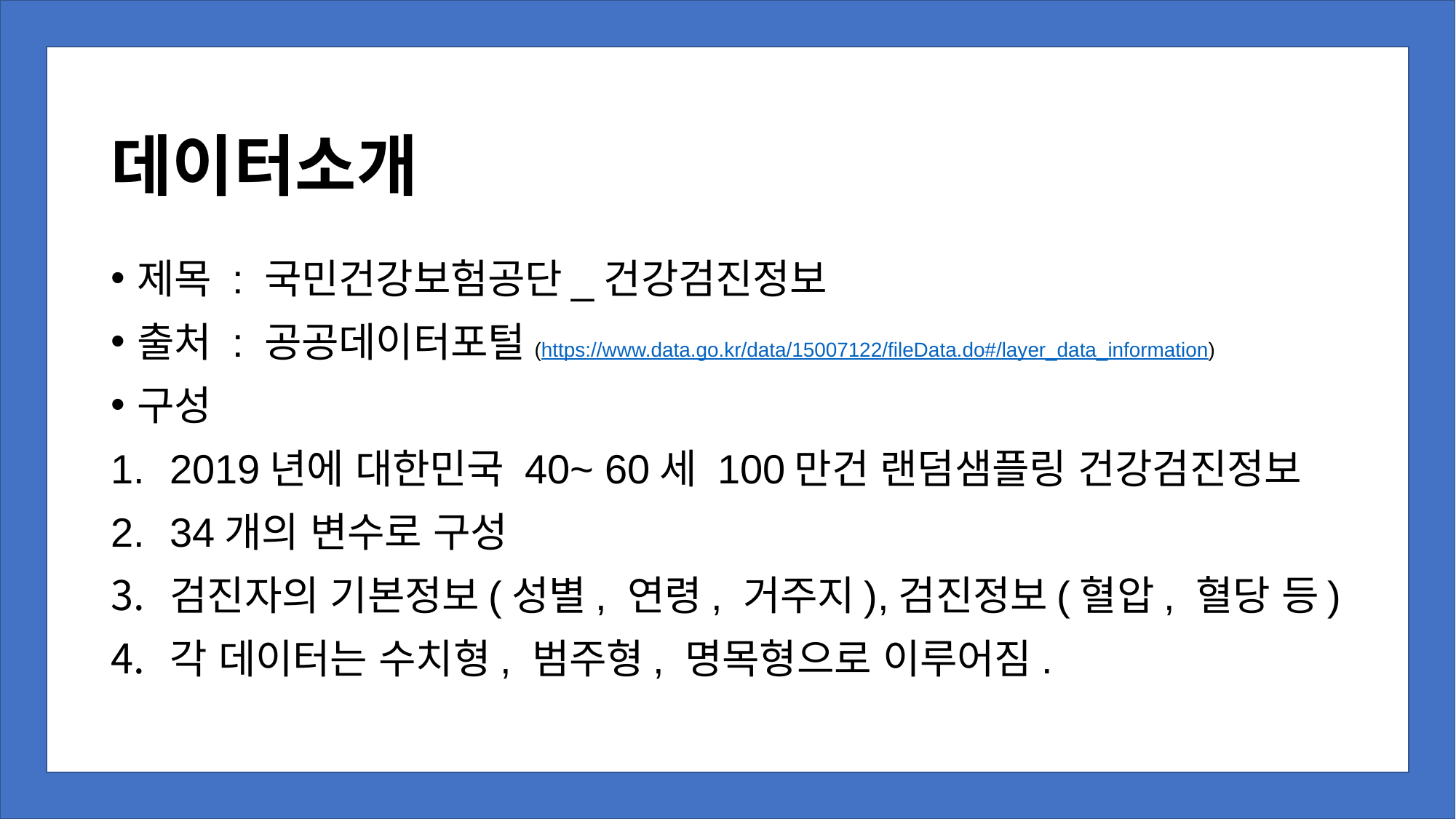

# 데이터소개
제목 : 국민건강보험공단_건강검진정보
출처 : 공공데이터포털(https://www.data.go.kr/data/15007122/fileData.do#/layer_data_information)
구성
2019년에 대한민국 40~ 60세 100만건 랜덤샘플링 건강검진정보
34개의 변수로 구성
검진자의 기본정보(성별, 연령, 거주지),검진정보(혈압, 혈당 등)
각 데이터는 수치형, 범주형, 명목형으로 이루어짐.